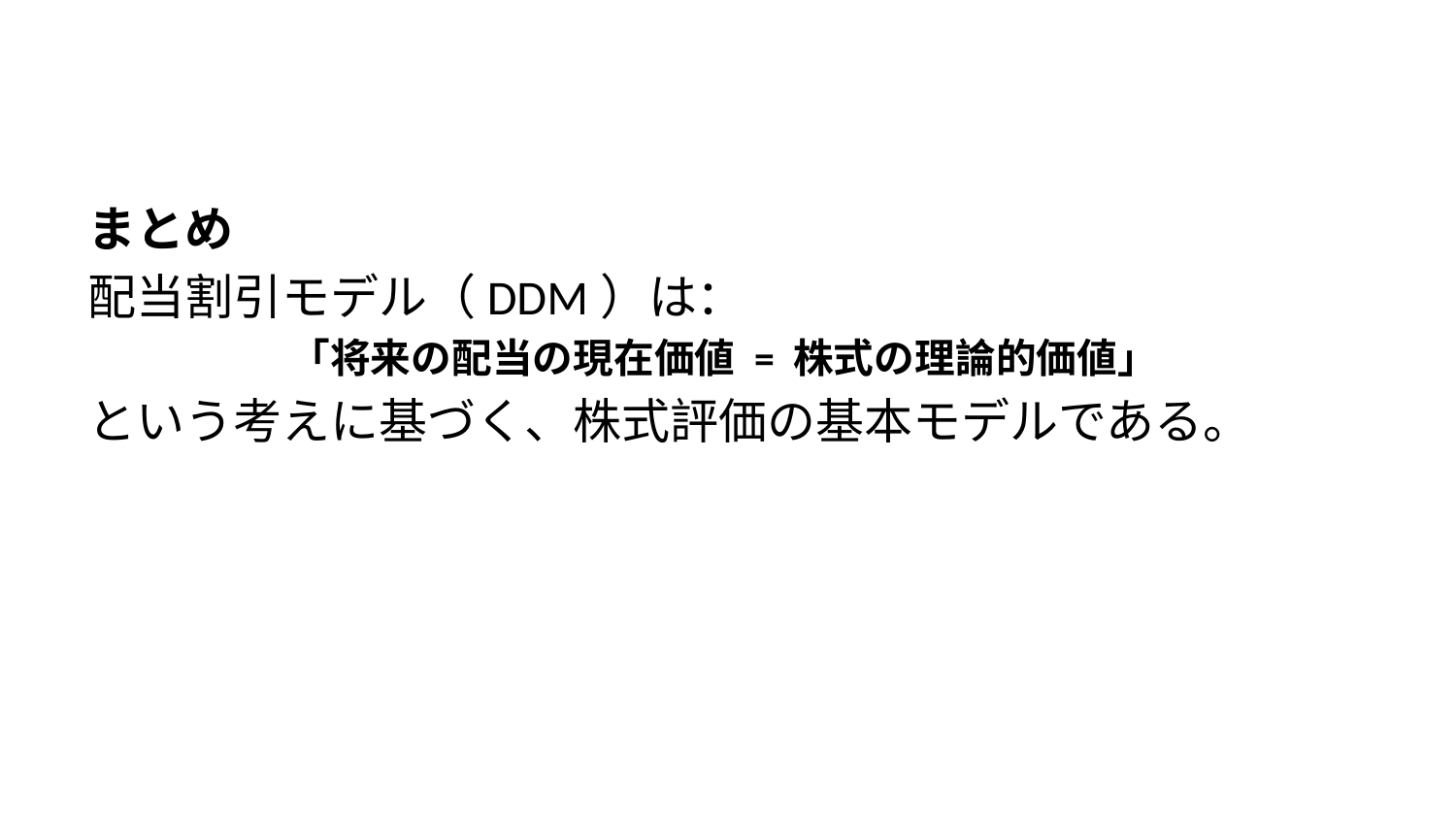

まとめ
配当割引モデル（DDM）は：
「将来の配当の現在価値 = 株式の理論的価値」
という考えに基づく、株式評価の基本モデルである。